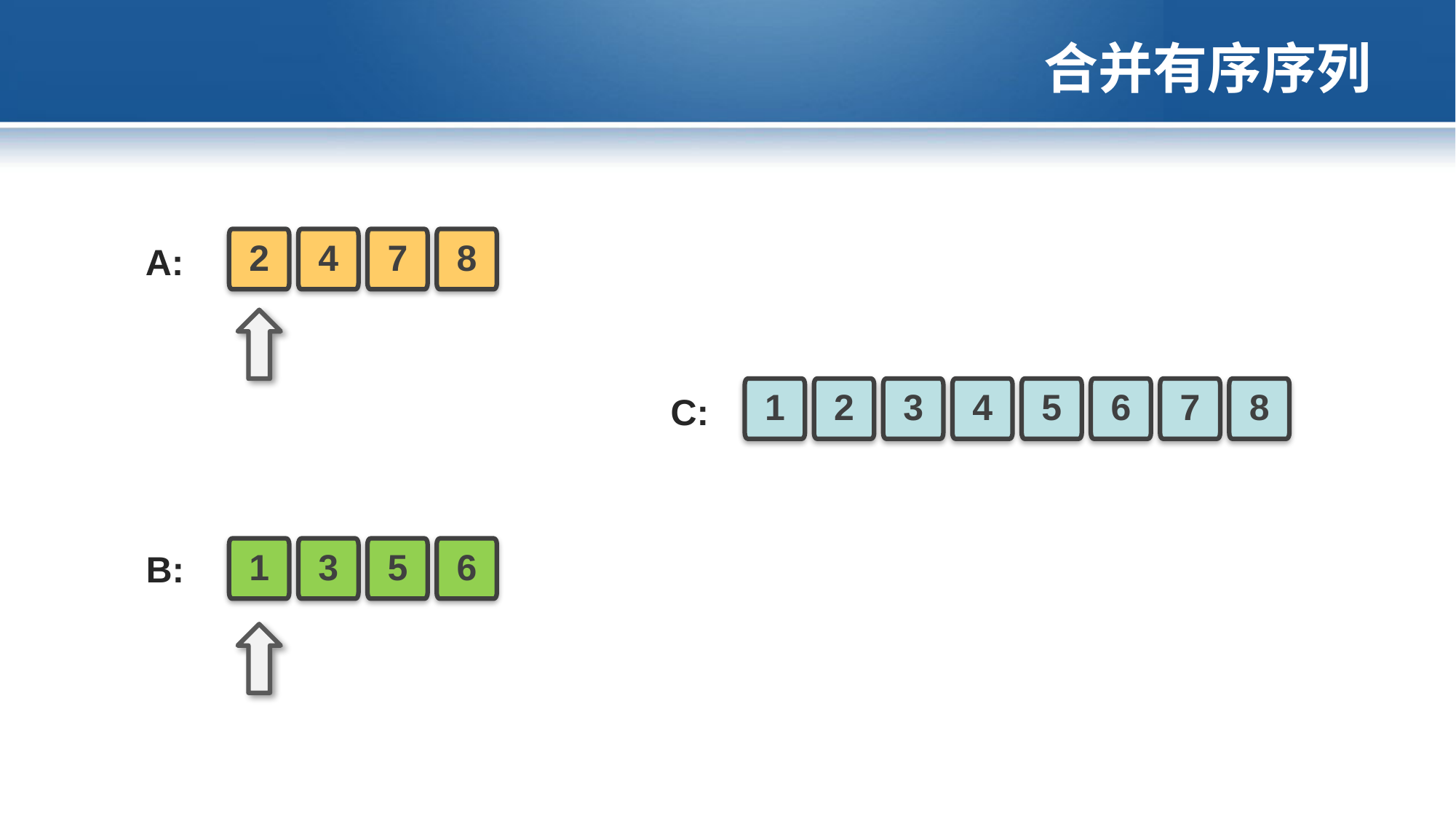

# 合并有序序列
2
4
7
8
A:

1
2
3
4
5
6
7
8
C:
1
3
5
6
B: